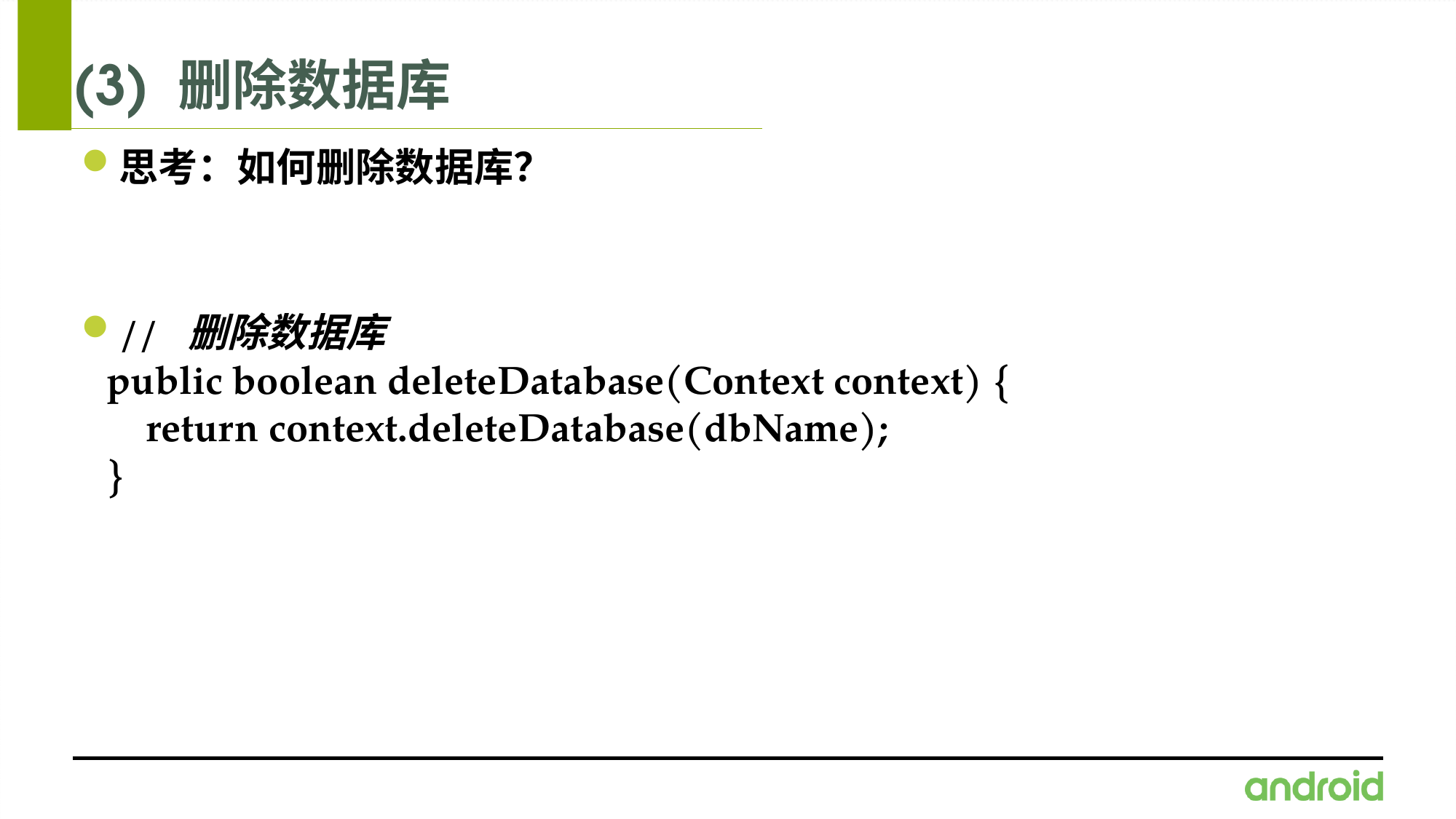

# (3) 删除数据库
思考：如何删除数据库？

//  删除数据库
public boolean deleteDatabase(Context context) {
    return context.deleteDatabase(dbName);
}